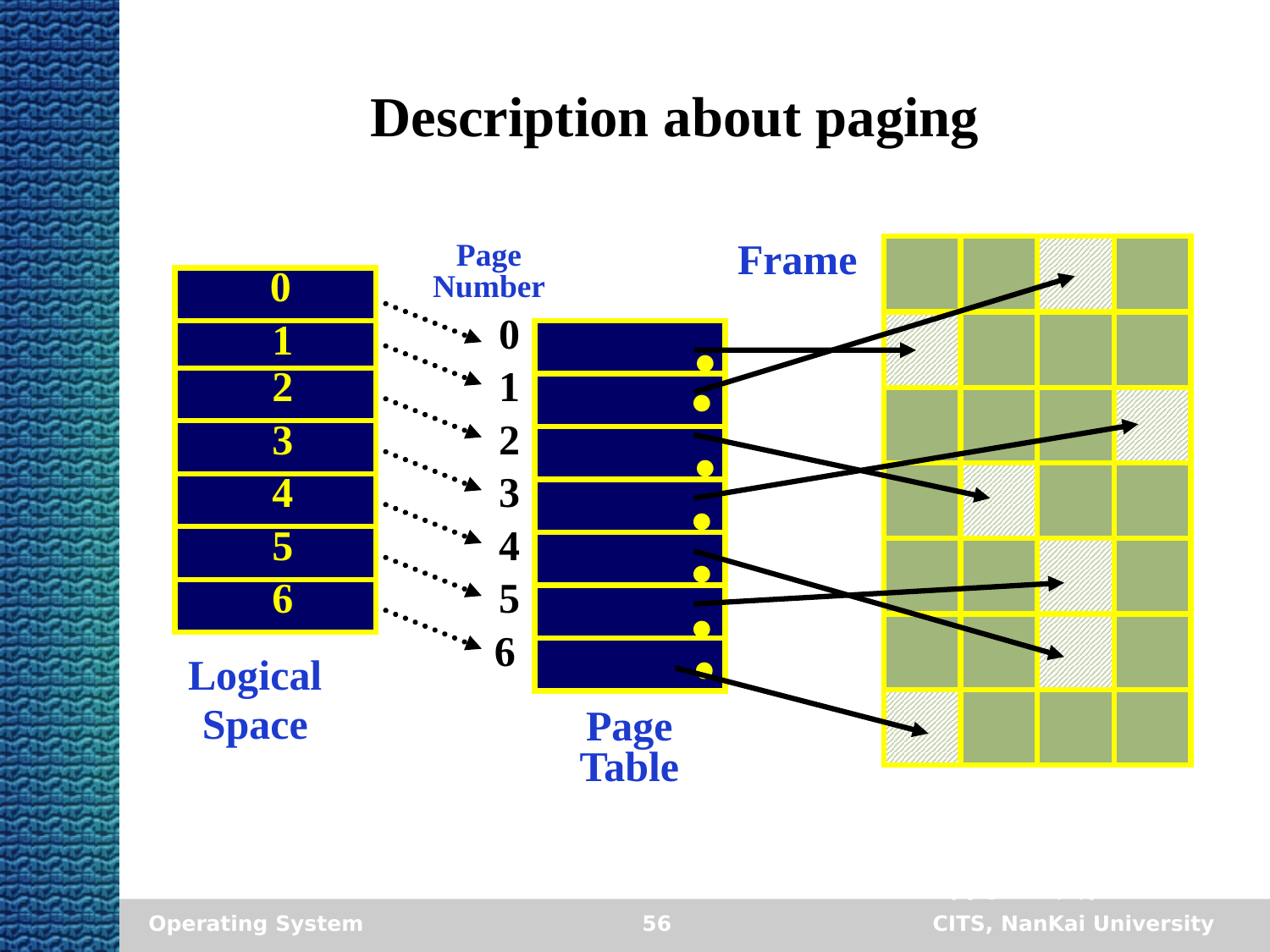

# Description about paging
Page Number
Frame

.
0
1
2
3
4
5
6

.

0

.
1

.
.
.
2

3

4

.
5

6

Logical
Space

Page Table
主存中页框（物理块）
Operating System
56
CITS, NanKai University